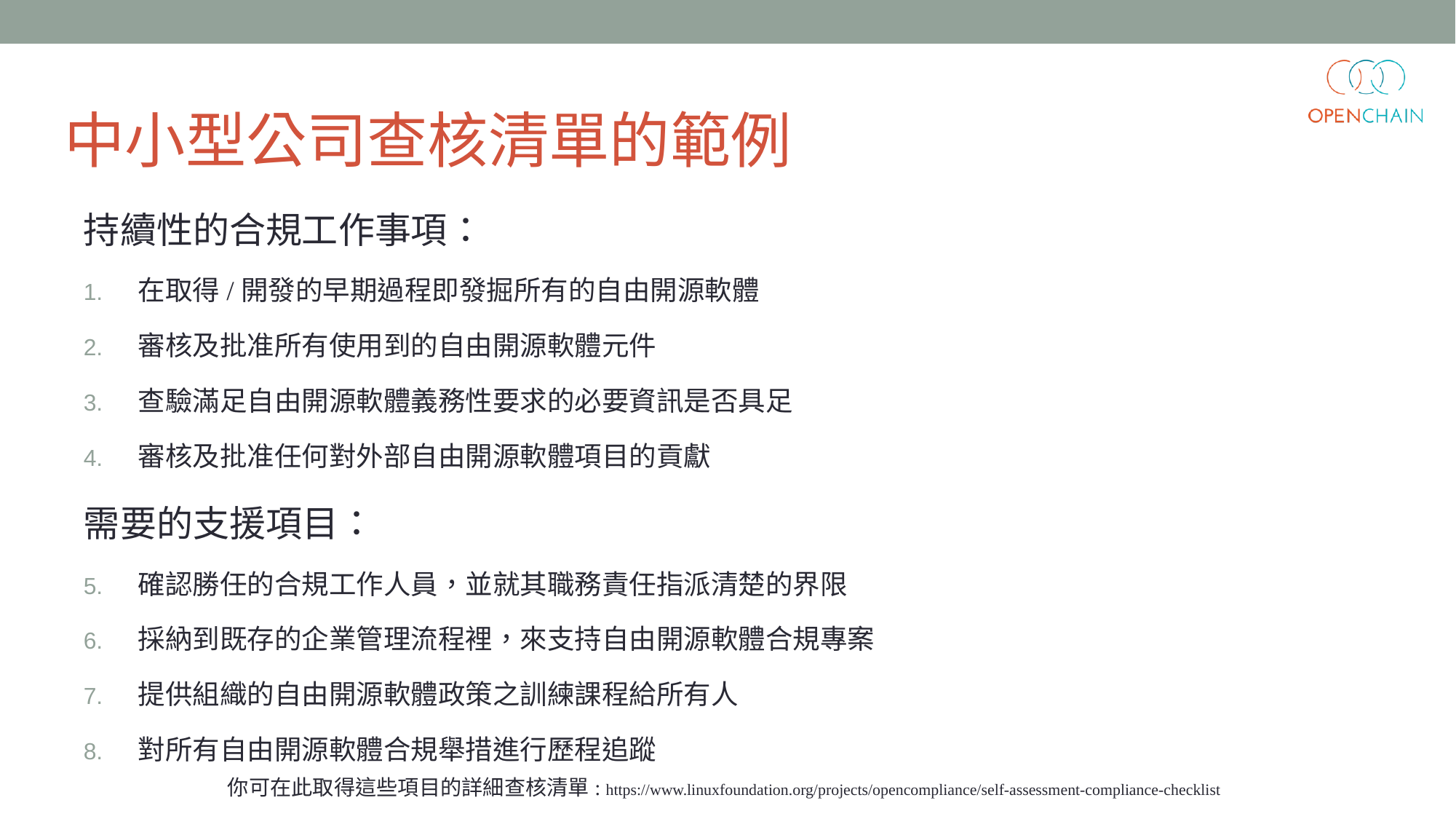

# 中小型公司查核清單的範例
持續性的合規工作事項：
在取得/開發的早期過程即發掘所有的自由開源軟體
審核及批准所有使用到的自由開源軟體元件
查驗滿足自由開源軟體義務性要求的必要資訊是否具足
審核及批准任何對外部自由開源軟體項目的貢獻
需要的支援項目：
確認勝任的合規工作人員，並就其職務責任指派清楚的界限
採納到既存的企業管理流程裡，來支持自由開源軟體合規專案
提供組織的自由開源軟體政策之訓練課程給所有人
對所有自由開源軟體合規舉措進行歷程追蹤

你可在此取得這些項目的詳細查核清單: https://www.linuxfoundation.org/projects/opencompliance/self-assessment-compliance-checklist